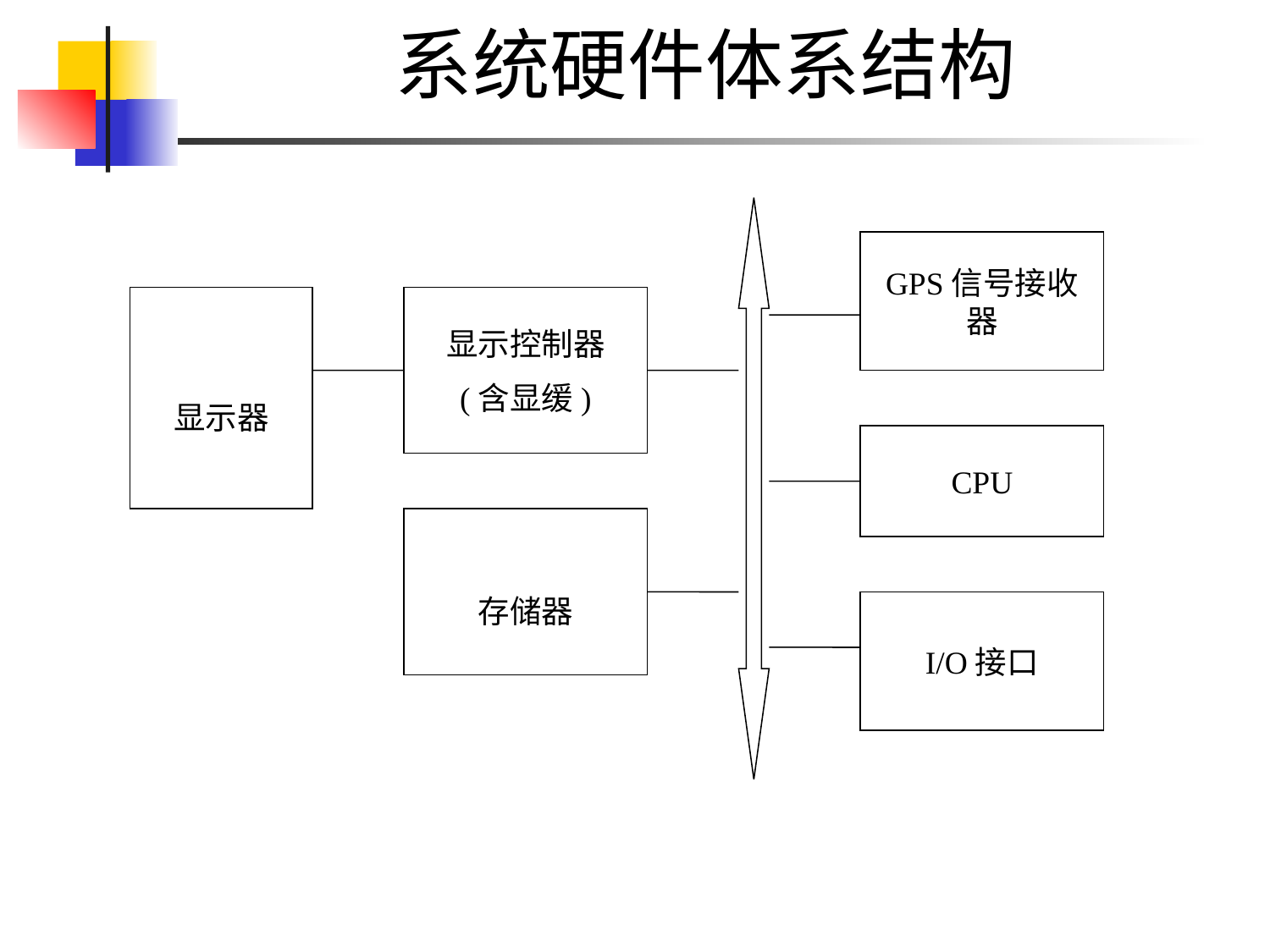

# 系统硬件体系结构

GPS信号接收器

显示器
显示控制器
(含显缓)

CPU

存储器

I/O接口